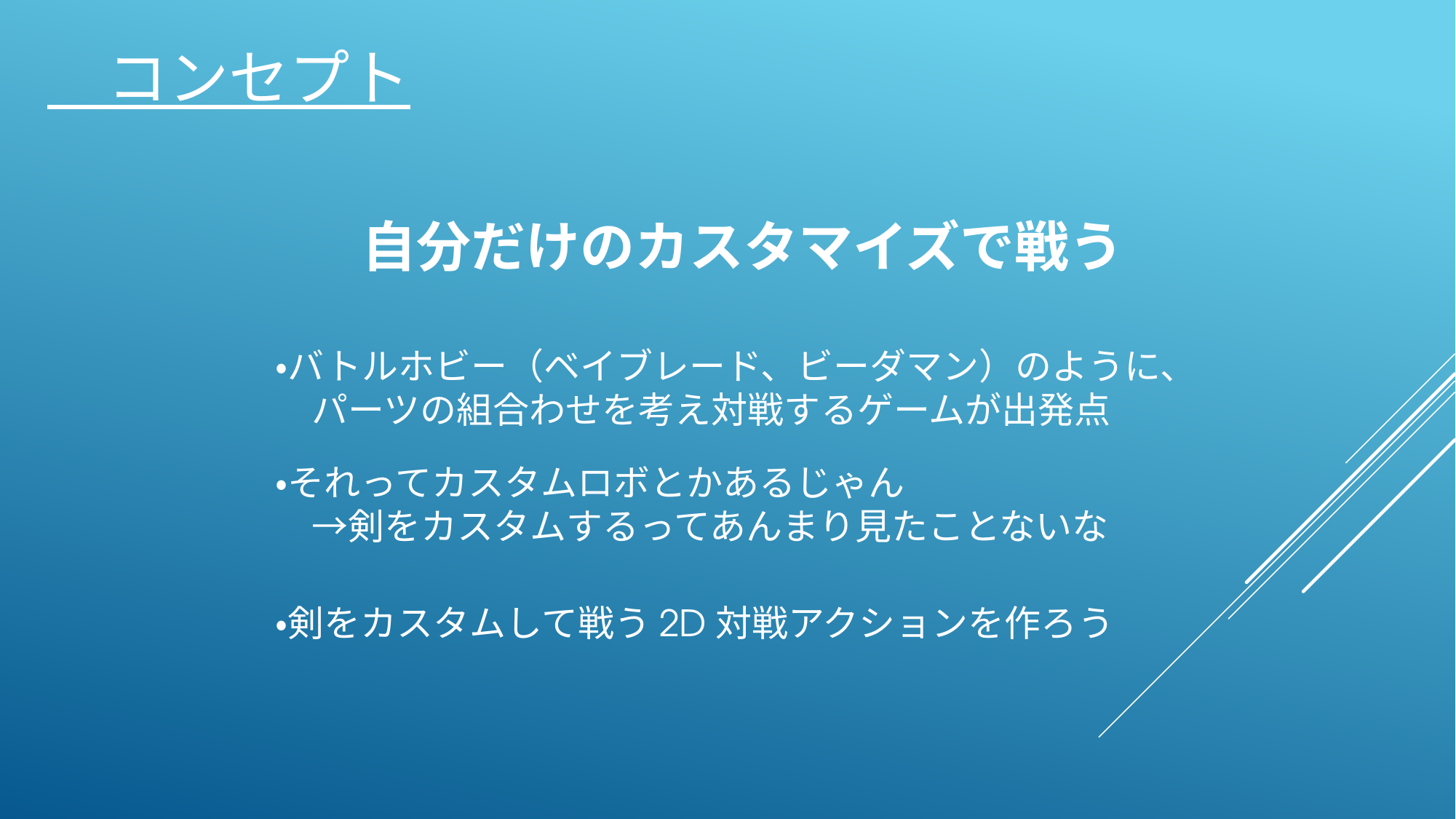

コンセプト
自分だけのカスタマイズで戦う
・バトルホビー（ベイブレード、ビーダマン）のように、
　パーツの組合わせを考え対戦するゲームが出発点
・それってカスタムロボとかあるじゃん
　→剣をカスタムするってあんまり見たことないな
・剣をカスタムして戦う2D対戦アクションを作ろう